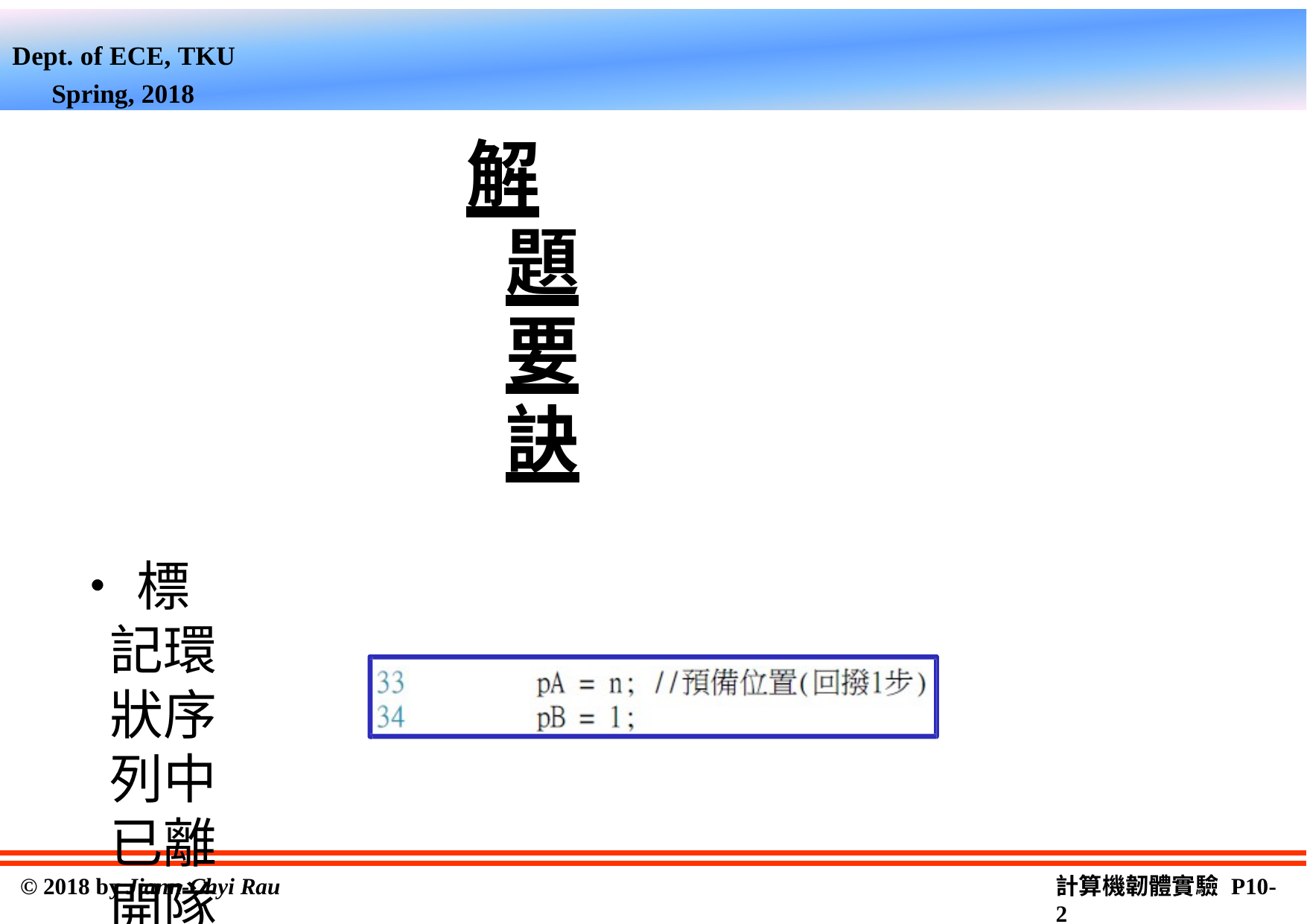

Dept. of ECE, TKU Spring, 2018
解題要訣

‧標記環狀序列中已離開隊伍的人
‧兩位官員初始（預備）位置的設定
– A開始在位置n
– B開始在位置1
！注意：人員編號為1~n

計算機韌體實驗 P10-2
© 2018 by Jiann-Chyi Rau